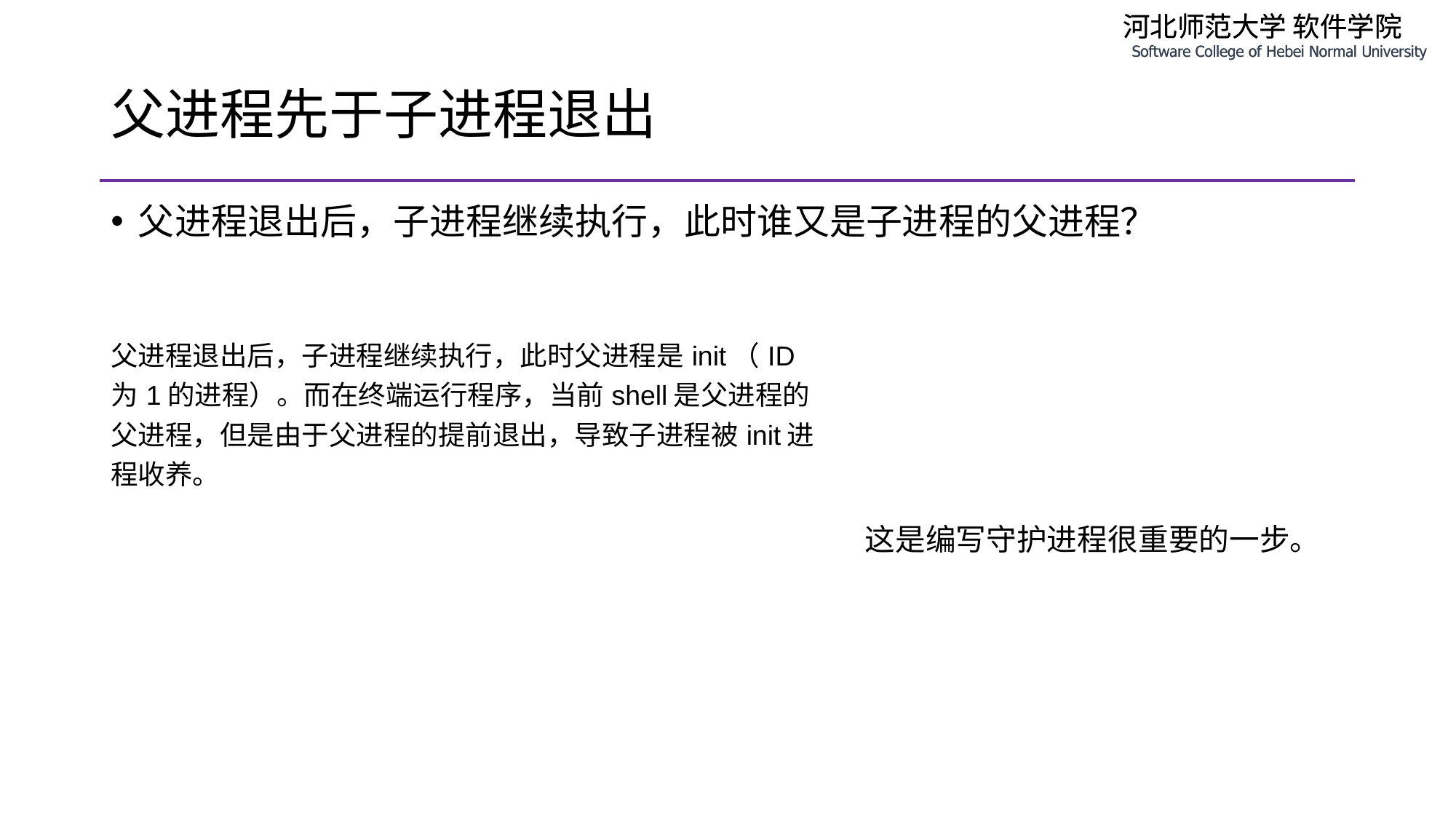

# 父进程先于子进程退出
父进程退出后，子进程继续执行，此时谁又是子进程的父进程？

| 父进程退出后，子进程继续执行，此时父进程是init（ID为1的进程）。而在终端运行程序，当前shell是父进程的父进程，但是由于父进程的提前退出，导致子进程被init进程收养。 | 这是编写守护进程很重要的一步。 |
| --- | --- |